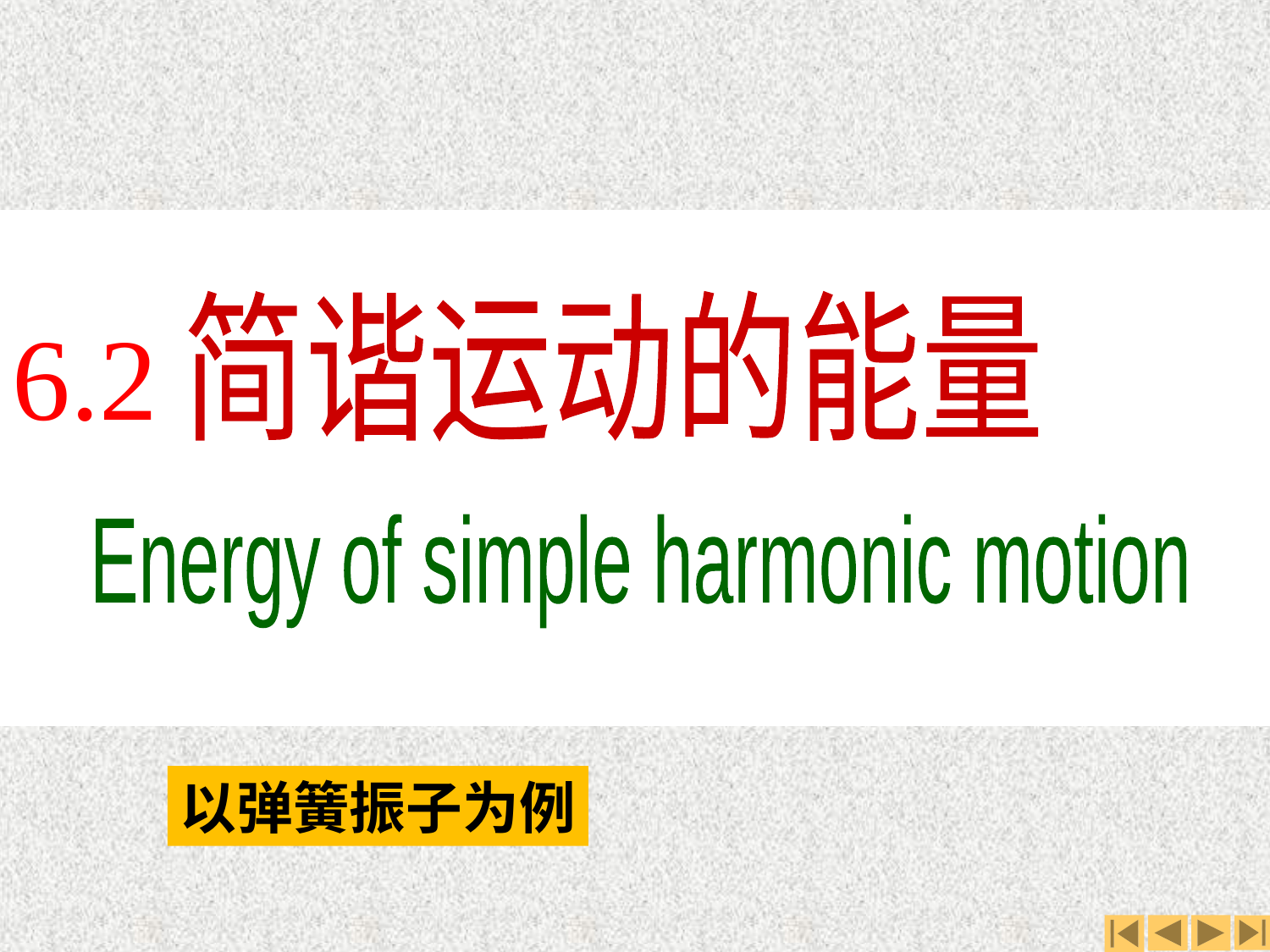

简谐运动的能量
Energy of simple harmonic motion

第二节
6.2
以弹簧振子为例